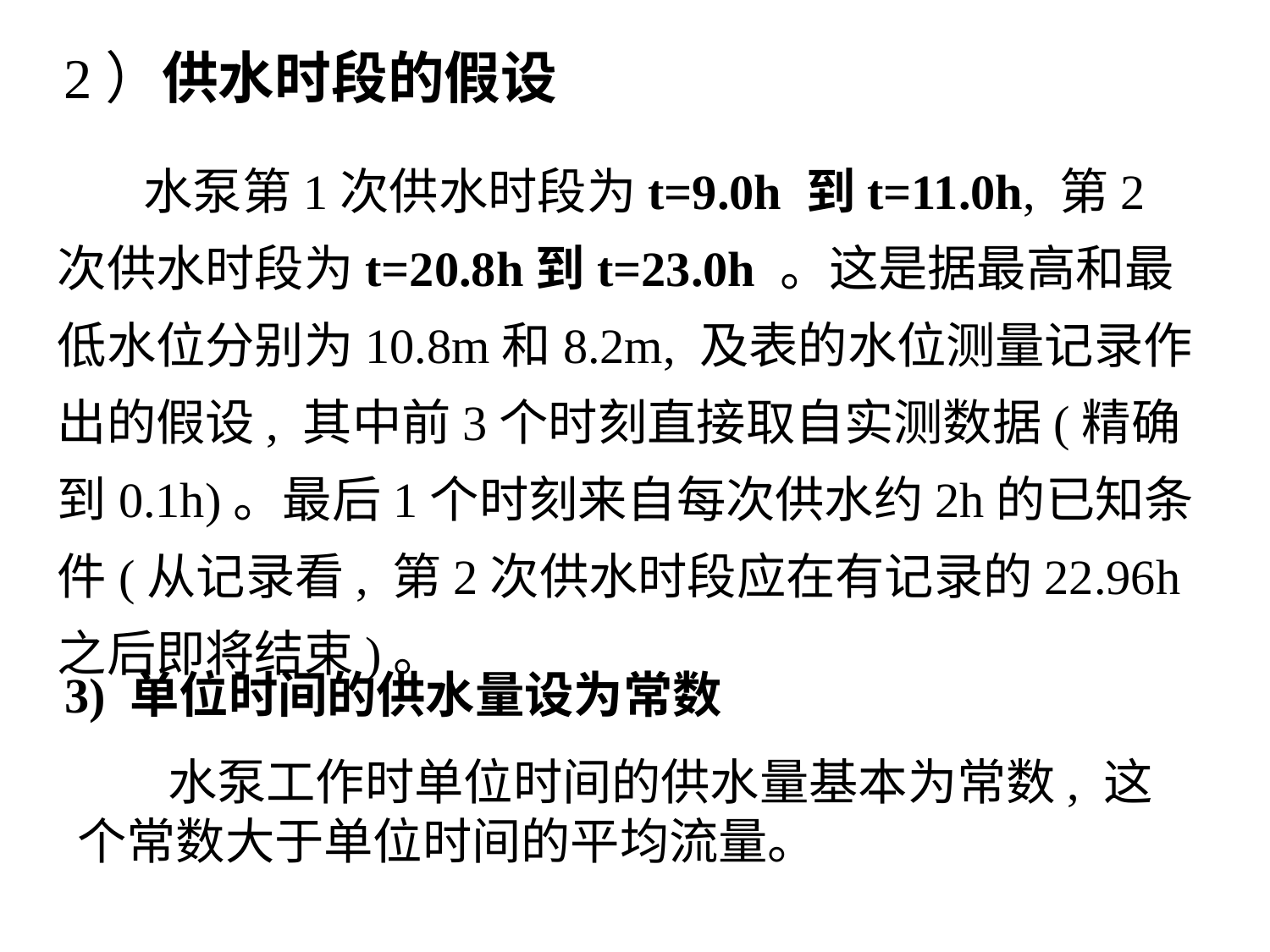

2）供水时段的假设
        水泵第1次供水时段为t=9.0h 到t=11.0h, 第2次供水时段为t=20.8h到t=23.0h 。这是据最高和最低水位分别为10.8m和8.2m, 及表的水位测量记录作出的假设, 其中前3个时刻直接取自实测数据(精确到0.1h)。最后1个时刻来自每次供水约2h的已知条件(从记录看, 第2次供水时段应在有记录的22.96h之后即将结束)。
3) 单位时间的供水量设为常数
       水泵工作时单位时间的供水量基本为常数, 这个常数大于单位时间的平均流量。